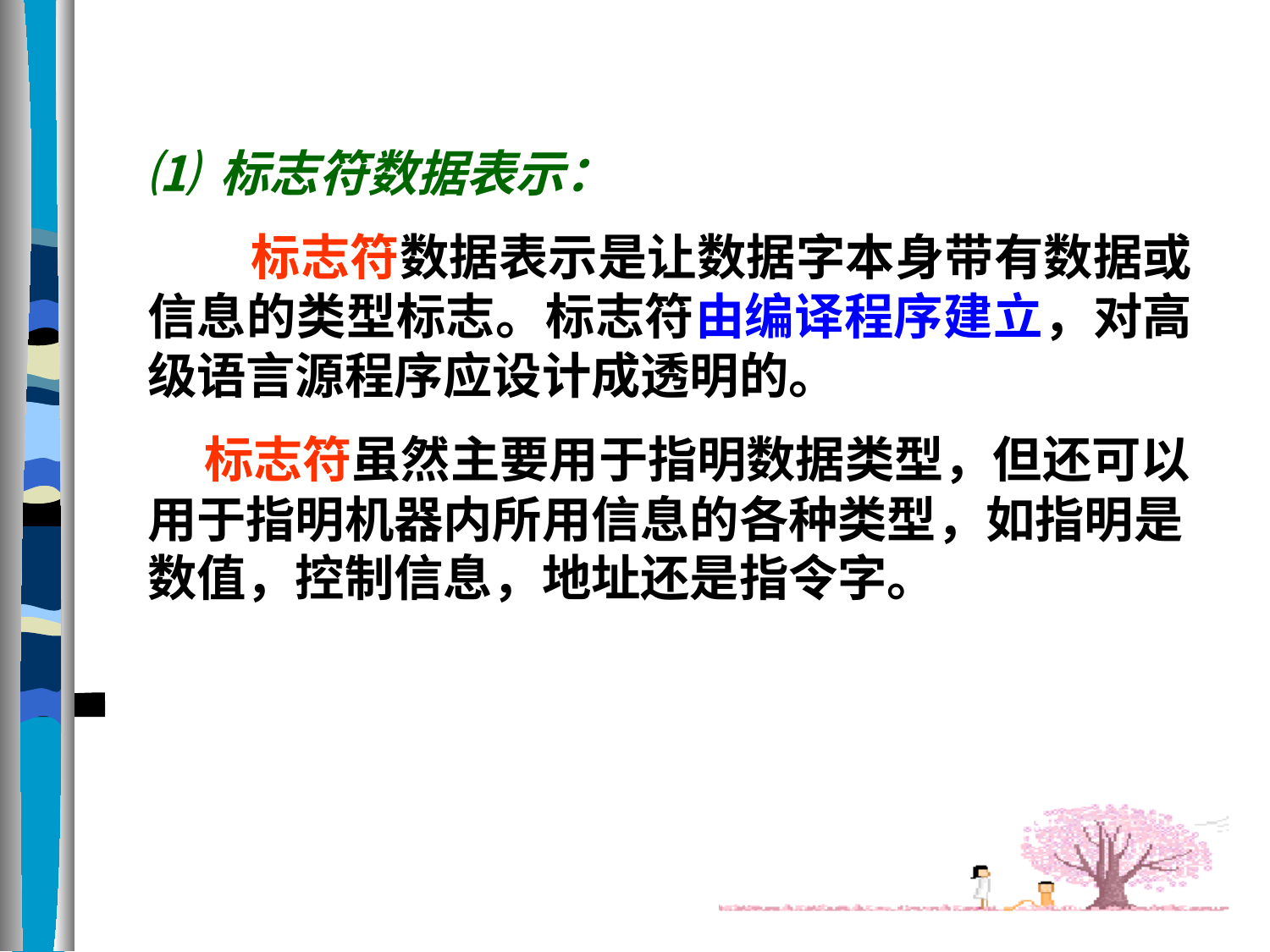

⑴ 标志符数据表示：
        标志符数据表示是让数据字本身带有数据或信息的类型标志。标志符由编译程序建立，对高级语言源程序应设计成透明的。
    标志符虽然主要用于指明数据类型，但还可以用于指明机器内所用信息的各种类型，如指明是数值，控制信息，地址还是指令字。